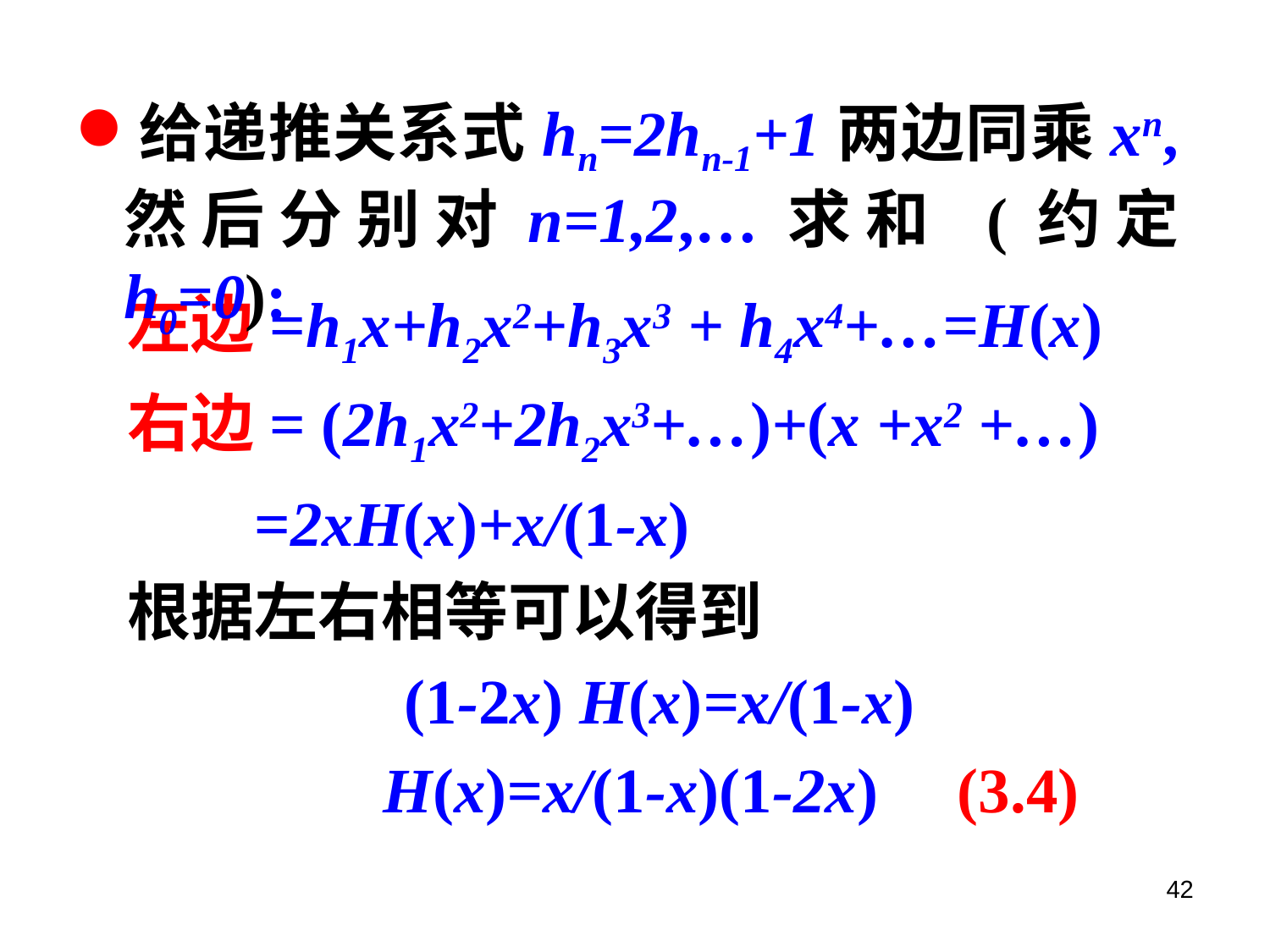

给递推关系式hn=2hn-1+1两边同乘xn,然后分别对n=1,2,…求和 (约定h0=0):
左边=h1x+h2x2+h3x3 + h4x4+…=H(x)
右边= (2h1x2+2h2x3+…)+(x +x2 +…)
        =2xH(x)+x/(1-x)
根据左右相等可以得到
(1-2x) H(x)=x/(1-x)
         H(x)=x/(1-x)(1-2x)     (3.4)
42